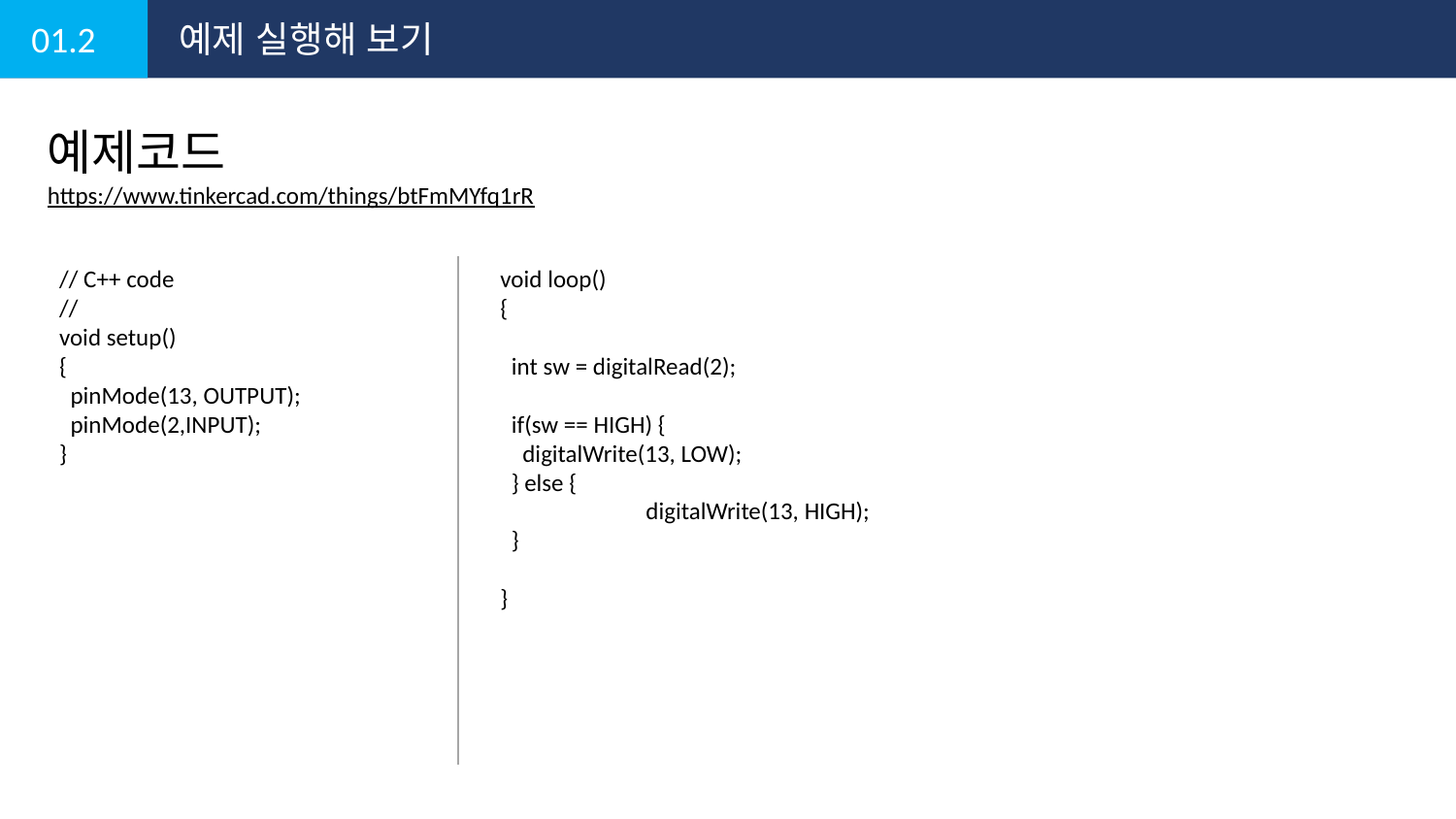

01.2
예제 실행해 보기
예제코드
https://www.tinkercad.com/things/btFmMYfq1rR
// C++ code
//
void setup()
{
  pinMode(13, OUTPUT);
  pinMode(2,INPUT);
}
void loop()
{

  int sw = digitalRead(2);

  if(sw == HIGH) {
    digitalWrite(13, LOW);
  } else {
  	digitalWrite(13, HIGH);
  }

}